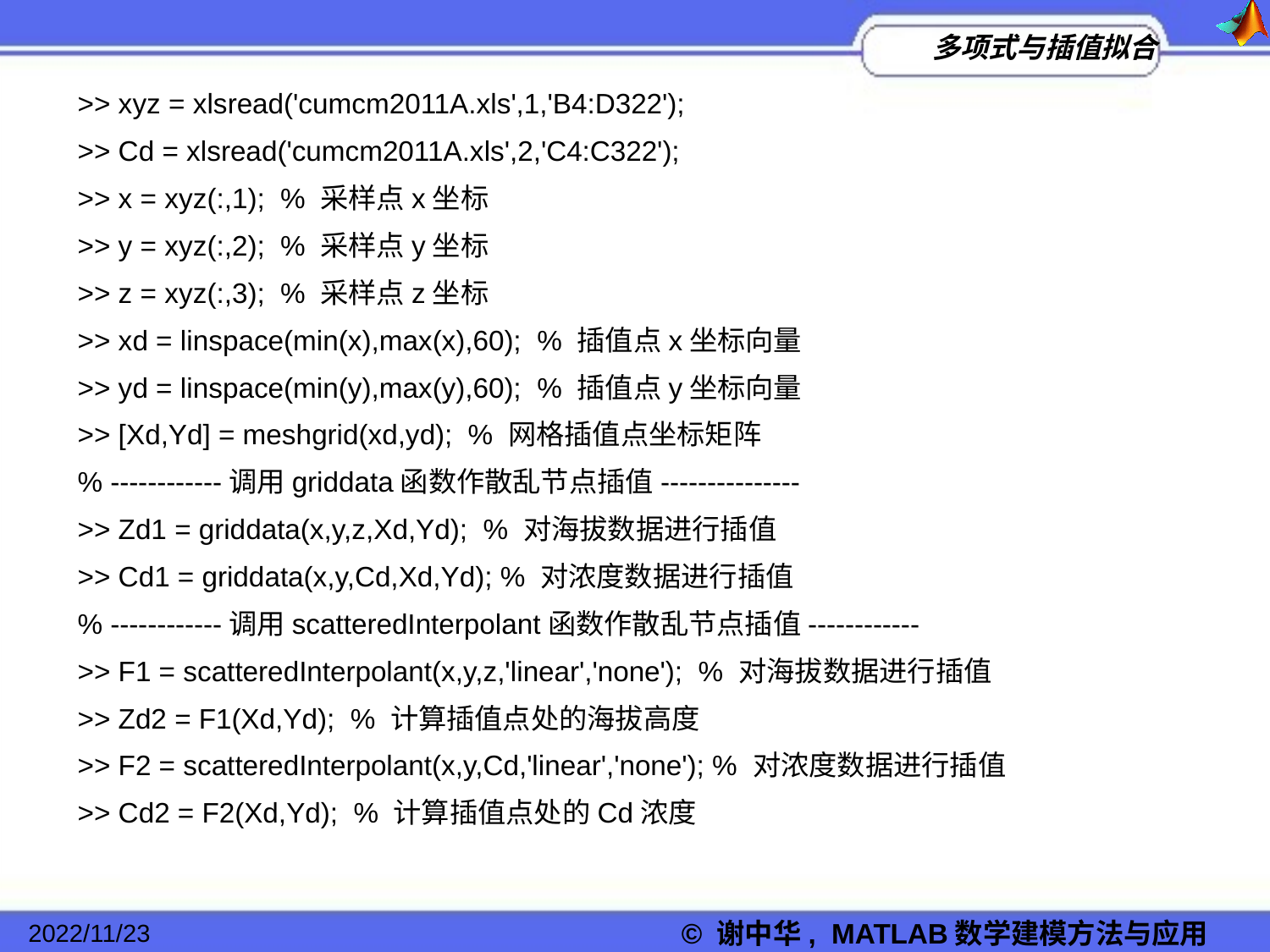

>> xyz = xlsread('cumcm2011A.xls',1,'B4:D322');
>> Cd = xlsread('cumcm2011A.xls',2,'C4:C322');
>> x = xyz(:,1);  % 采样点x坐标
>> y = xyz(:,2);  % 采样点y坐标
>> z = xyz(:,3);  % 采样点z坐标
>> xd = linspace(min(x),max(x),60);  % 插值点x坐标向量
>> yd = linspace(min(y),max(y),60);  % 插值点y坐标向量
>> [Xd,Yd] = meshgrid(xd,yd);  % 网格插值点坐标矩阵
% ------------调用griddata函数作散乱节点插值---------------
>> Zd1 = griddata(x,y,z,Xd,Yd);  % 对海拔数据进行插值
>> Cd1 = griddata(x,y,Cd,Xd,Yd); % 对浓度数据进行插值
% ------------调用scatteredInterpolant函数作散乱节点插值------------
>> F1 = scatteredInterpolant(x,y,z,'linear','none');  % 对海拔数据进行插值
>> Zd2 = F1(Xd,Yd);  % 计算插值点处的海拔高度
>> F2 = scatteredInterpolant(x,y,Cd,'linear','none'); % 对浓度数据进行插值
>> Cd2 = F2(Xd,Yd);  % 计算插值点处的Cd浓度
© 谢中华,  MATLAB数学建模方法与应用
2022/11/23